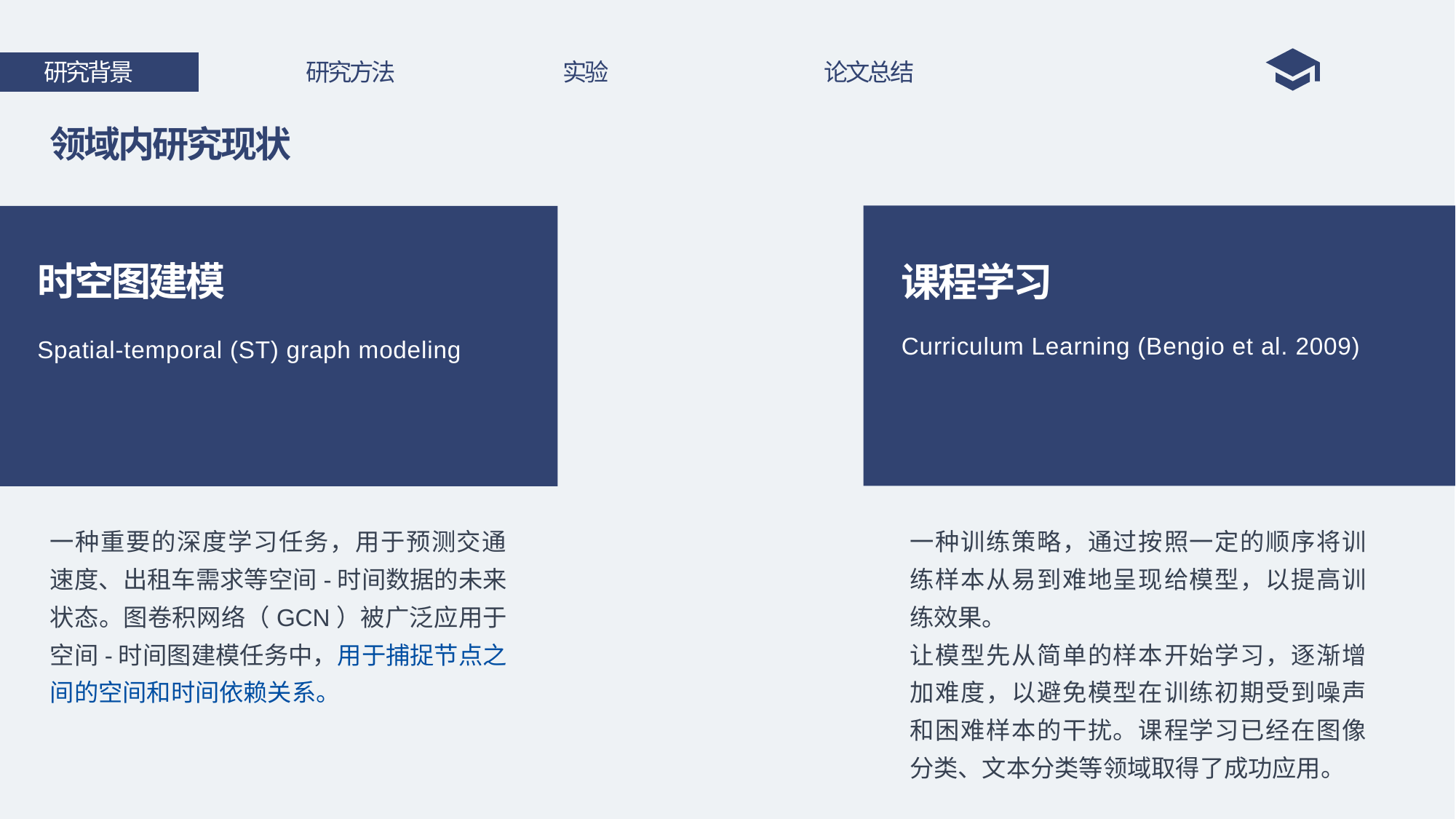

研究背景
        研究方法
             实验
       论文总结

领域内研究现状

时空图建模
Spatial-temporal (ST) graph modeling
课程学习
Curriculum Learning (Bengio et al. 2009)
一种重要的深度学习任务，用于预测交通速度、出租车需求等空间-时间数据的未来状态。图卷积网络（GCN）被广泛应用于空间-时间图建模任务中，用于捕捉节点之间的空间和时间依赖关系。
一种训练策略，通过按照一定的顺序将训练样本从易到难地呈现给模型，以提高训练效果。
让模型先从简单的样本开始学习，逐渐增加难度，以避免模型在训练初期受到噪声和困难样本的干扰。课程学习已经在图像分类、文本分类等领域取得了成功应用。